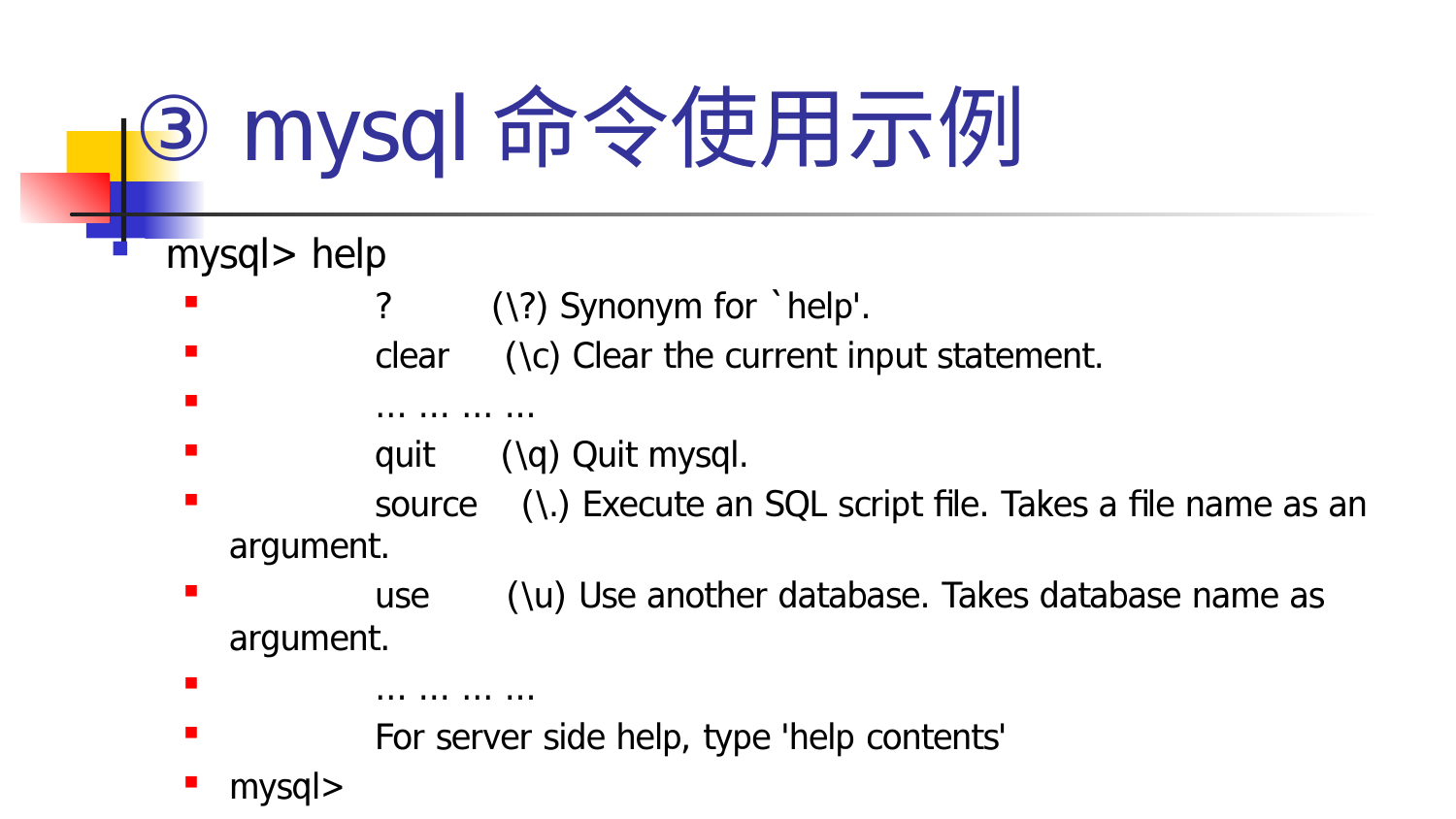

# ③ mysql命令使用示例
mysql> help
	?         (\?) Synonym for `help'.
	clear     (\c) Clear the current input statement.
	... ... ... ...
	quit      (\q) Quit mysql.
	source    (\.) Execute an SQL script file. Takes a file name as an argument.
	use       (\u) Use another database. Takes database name as argument.
	... ... ... ...
	For server side help, type 'help contents'
mysql>